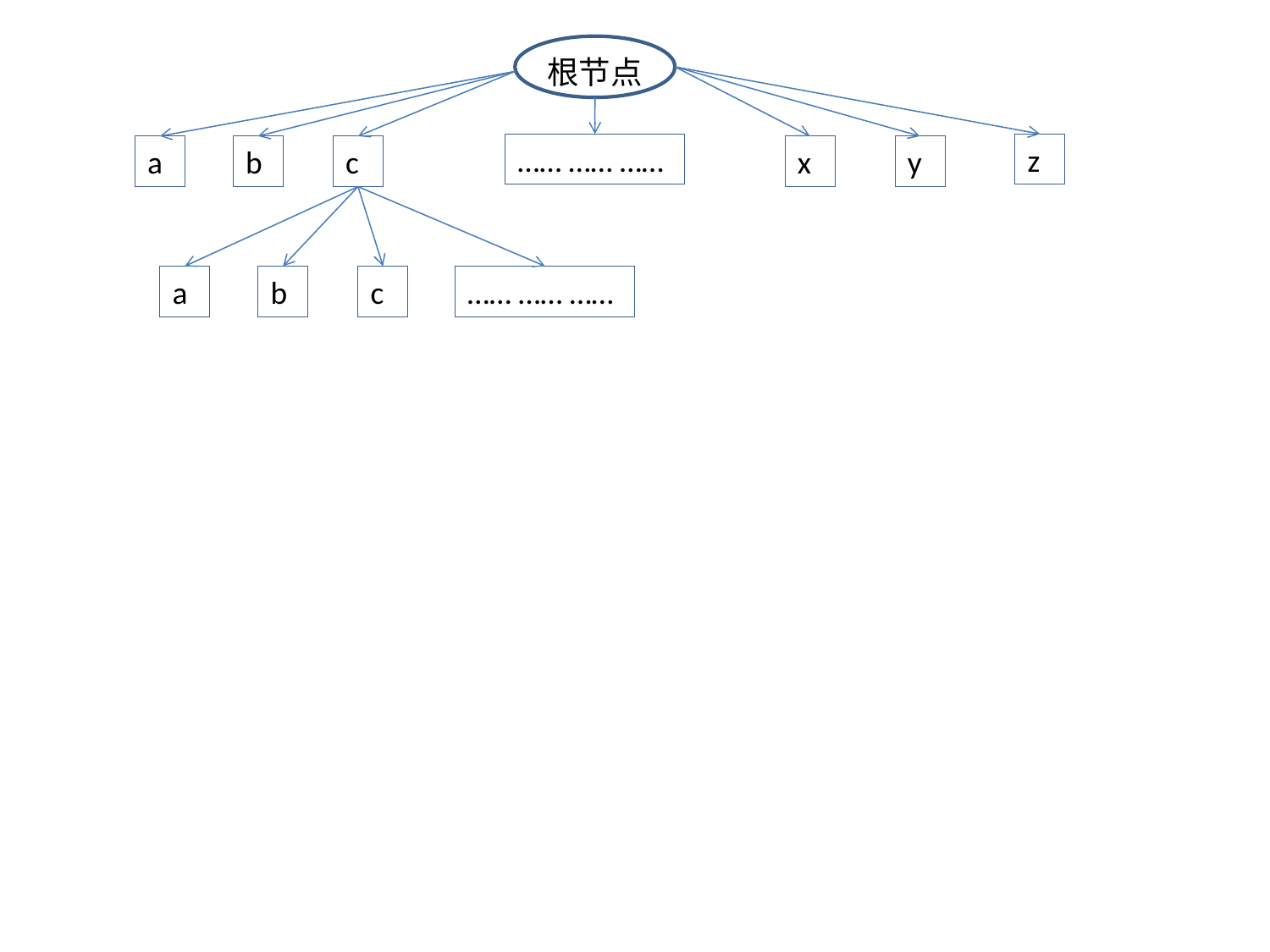

根节点
…… …… ……
z
a
b
c
x
y
a
b
c
…… …… ……